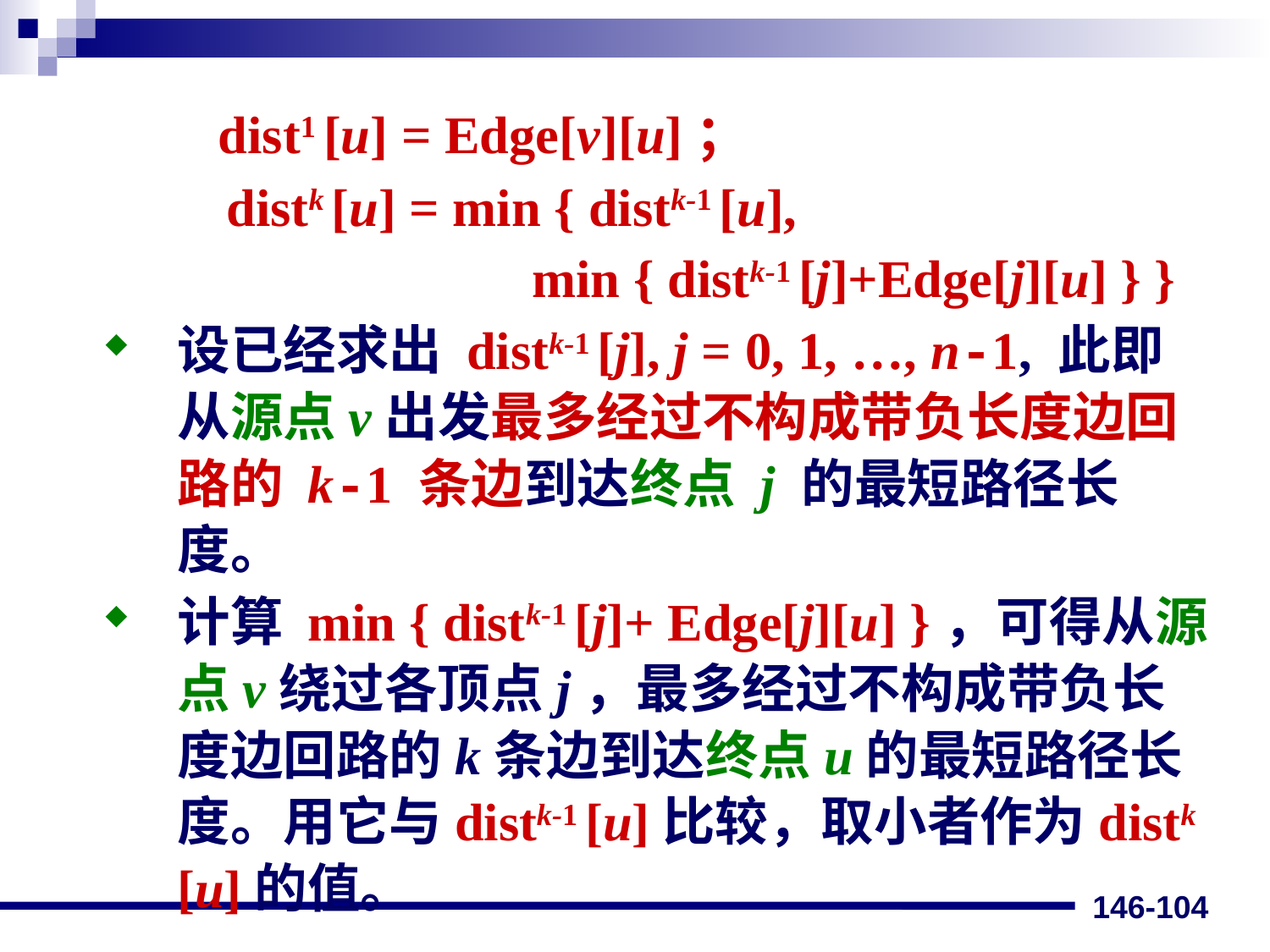

dist1 [u] = Edge[v][u]；
              distk [u] = min { distk-1 [u],
				  min { distk-1 [j]+Edge[j][u] } }
设已经求出 distk-1 [j], j = 0, 1, …, n-1, 此即从源点v出发最多经过不构成带负长度边回路的 k-1 条边到达终点 j 的最短路径长度。
计算 min { distk-1 [j]+ Edge[j][u] }，可得从源点v绕过各顶点j，最多经过不构成带负长度边回路的k条边到达终点u的最短路径长度。用它与distk-1 [u]比较，取小者作为distk [u]的值。
146-104